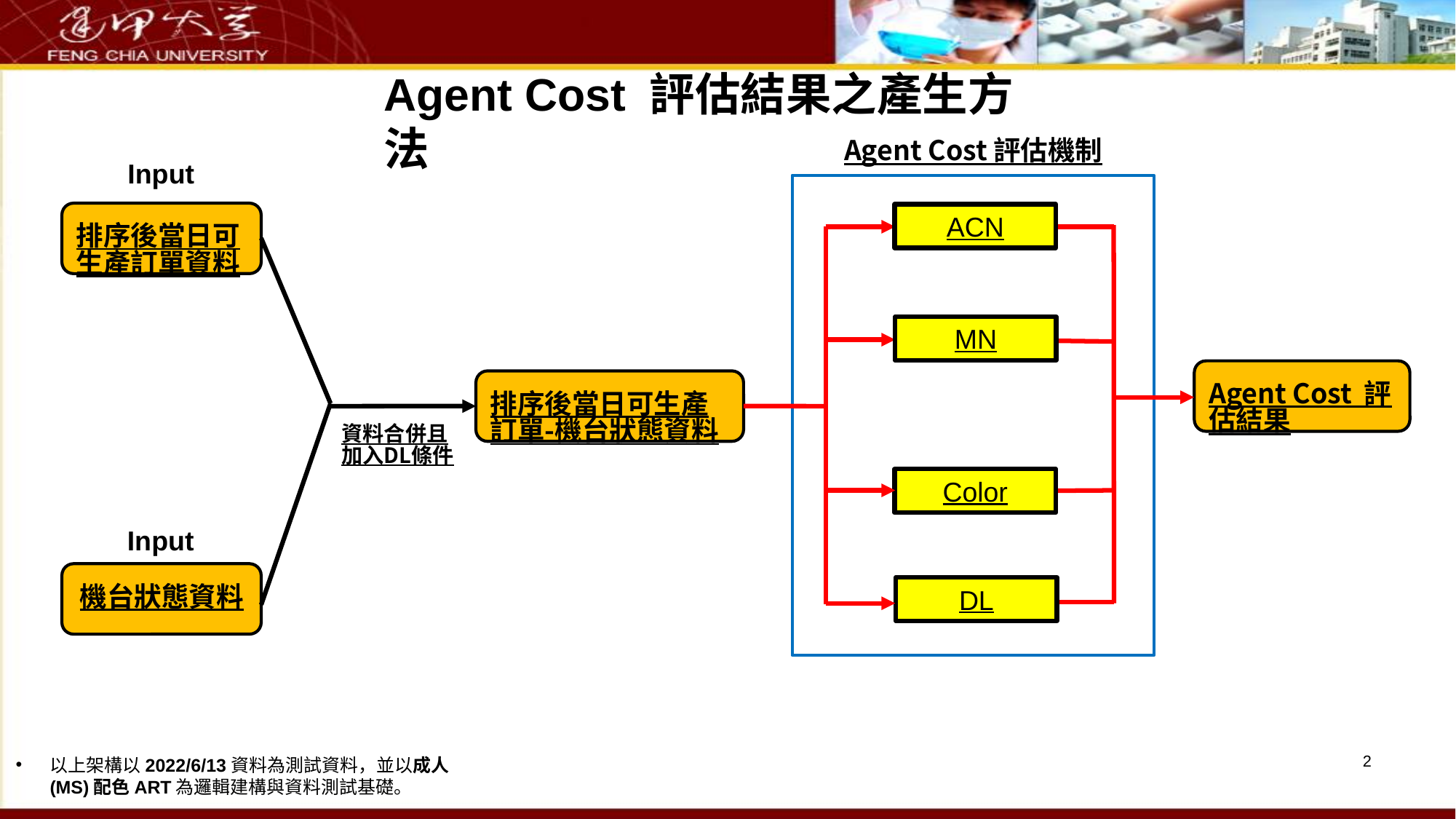

Agent Cost 評估結果之產生方法
Agent Cost 評估機制
Input

排序後當日可生產訂單資料
ACN
MN
Agent Cost  評估結果
排序後當日可生產訂單-機台狀態資料
資料合併且加入DL條件
Color
Input
機台狀態資料
DL
2
以上架構以2022/6/13資料為測試資料，並以成人(MS)配色ART為邏輯建構與資料測試基礎。